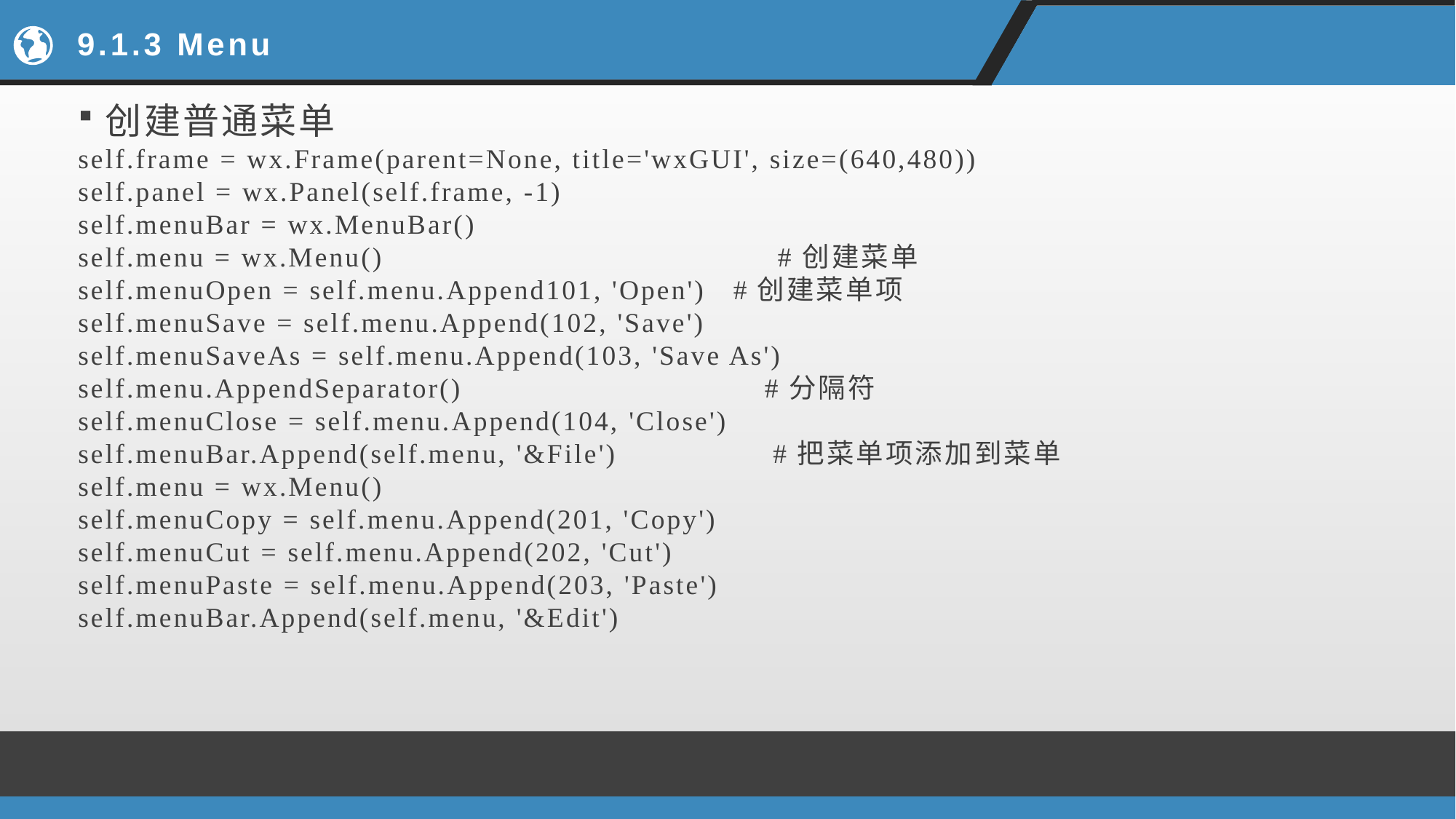

# 9.1.3 Menu

创建普通菜单
self.frame = wx.Frame(parent=None, title='wxGUI', size=(640,480))
self.panel = wx.Panel(self.frame, -1)
self.menuBar = wx.MenuBar()
self.menu = wx.Menu()                                           #创建菜单
self.menuOpen = self.menu.Append101, 'Open')   #创建菜单项
self.menuSave = self.menu.Append(102, 'Save')
self.menuSaveAs = self.menu.Append(103, 'Save As')
self.menu.AppendSeparator()                                 #分隔符
self.menuClose = self.menu.Append(104, 'Close')
self.menuBar.Append(self.menu, '&File')                 #把菜单项添加到菜单
self.menu = wx.Menu()
self.menuCopy = self.menu.Append(201, 'Copy')
self.menuCut = self.menu.Append(202, 'Cut')
self.menuPaste = self.menu.Append(203, 'Paste')
self.menuBar.Append(self.menu, '&Edit')